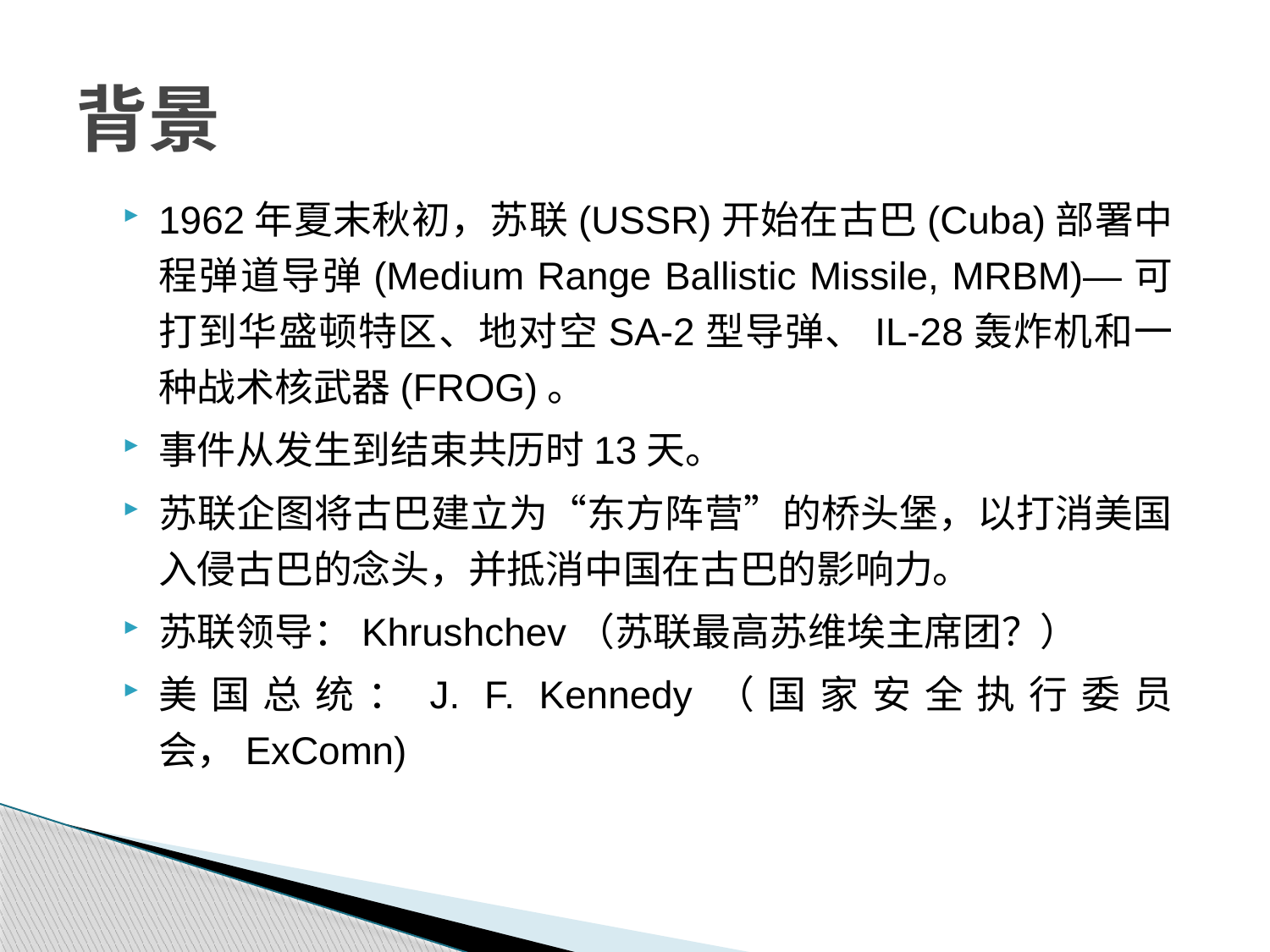

# 背景
1962年夏末秋初，苏联(USSR)开始在古巴(Cuba)部署中程弹道导弹(Medium Range Ballistic Missile, MRBM)—可打到华盛顿特区、地对空SA-2型导弹、IL-28轰炸机和一种战术核武器(FROG)。
事件从发生到结束共历时13天。
苏联企图将古巴建立为“东方阵营”的桥头堡，以打消美国入侵古巴的念头，并抵消中国在古巴的影响力。
苏联领导：Khrushchev（苏联最高苏维埃主席团？）
美国总统：J. F. Kennedy（国家安全执行委员会，ExComn)